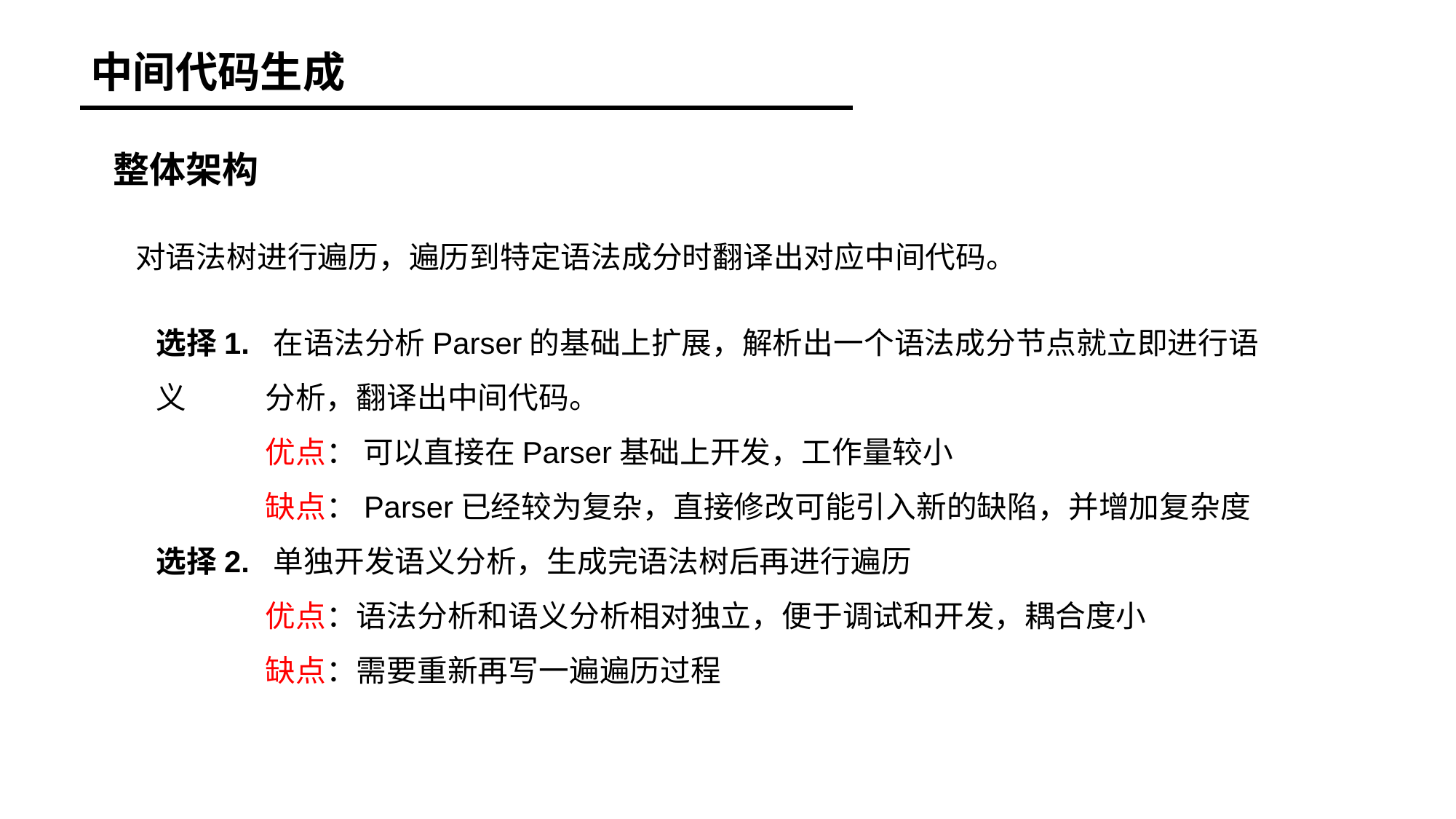

中间代码生成
整体架构
对语法树进行遍历，遍历到特定语法成分时翻译出对应中间代码。
选择1.  在语法分析Parser的基础上扩展，解析出一个语法成分节点就立即进行语义	分析，翻译出中间代码。
	优点： 可以直接在Parser基础上开发，工作量较小
	缺点：Parser已经较为复杂，直接修改可能引入新的缺陷，并增加复杂度
选择2.  单独开发语义分析，生成完语法树后再进行遍历
	优点：语法分析和语义分析相对独立，便于调试和开发，耦合度小
	缺点：需要重新再写一遍遍历过程